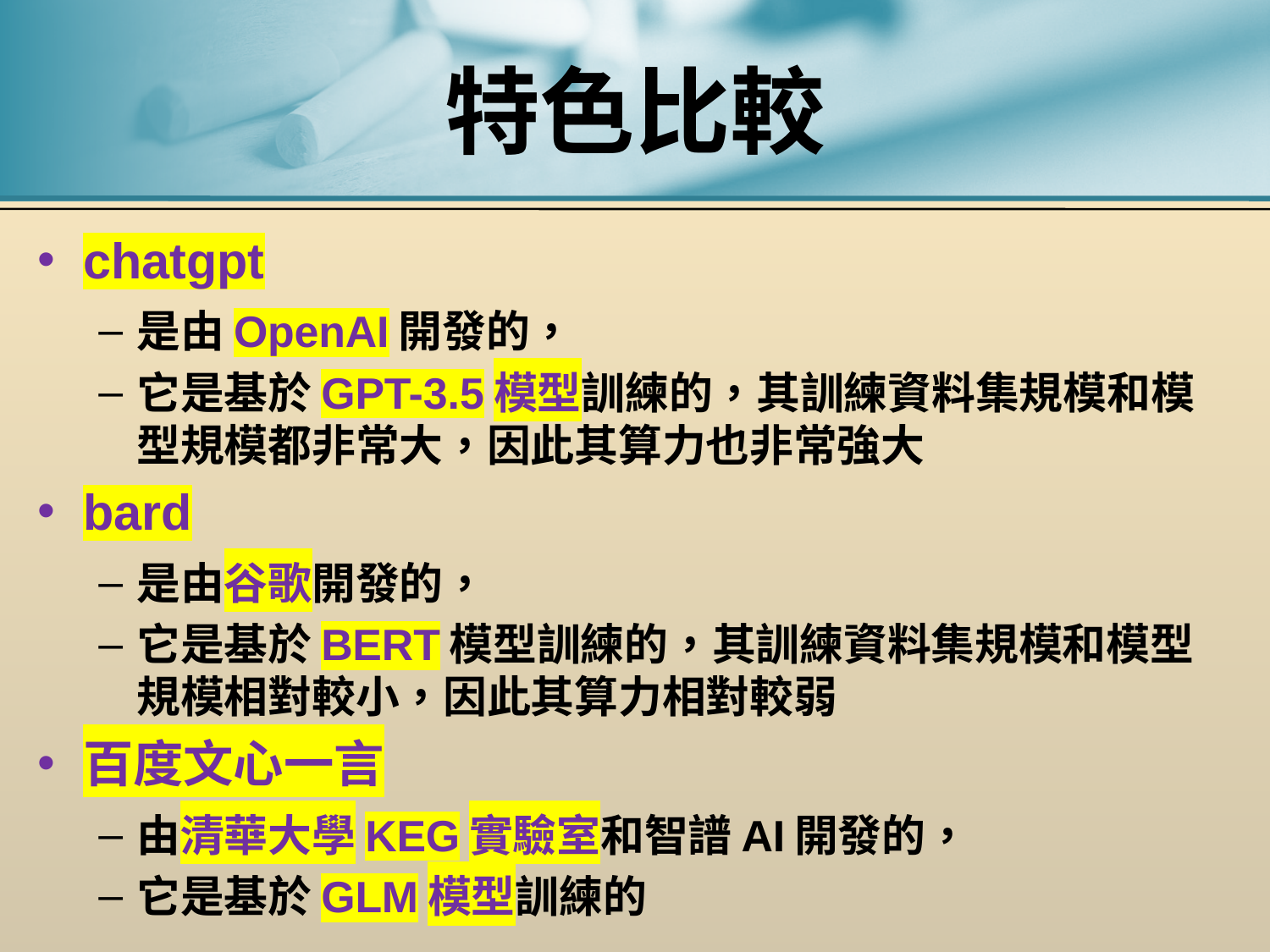

# 特色比較
chatgpt
是由OpenAI開發的，
它是基於GPT-3.5模型訓練的，其訓練資料集規模和模型規模都非常大，因此其算力也非常強大
bard
是由谷歌開發的，
它是基於BERT模型訓練的，其訓練資料集規模和模型規模相對較小，因此其算力相對較弱
百度文心一言
由清華大學KEG實驗室和智譜AI開發的，
它是基於GLM模型訓練的